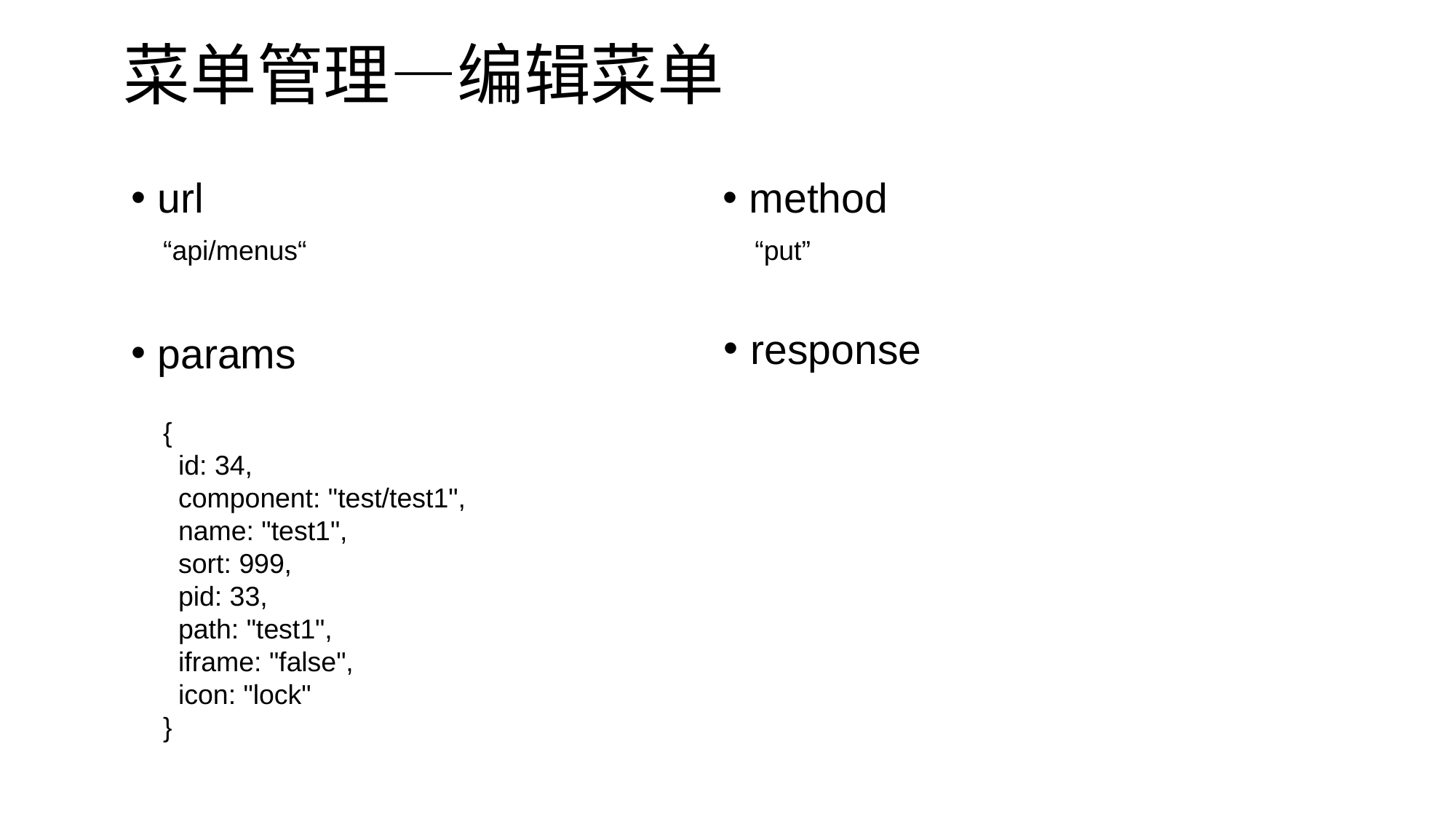

# 菜单管理—编辑菜单
method
url
“put”
“api/menus“
response
params
{
  id: 34,
  component: "test/test1",
  name: "test1",
  sort: 999,
  pid: 33,
  path: "test1",
  iframe: "false",
  icon: "lock"
}